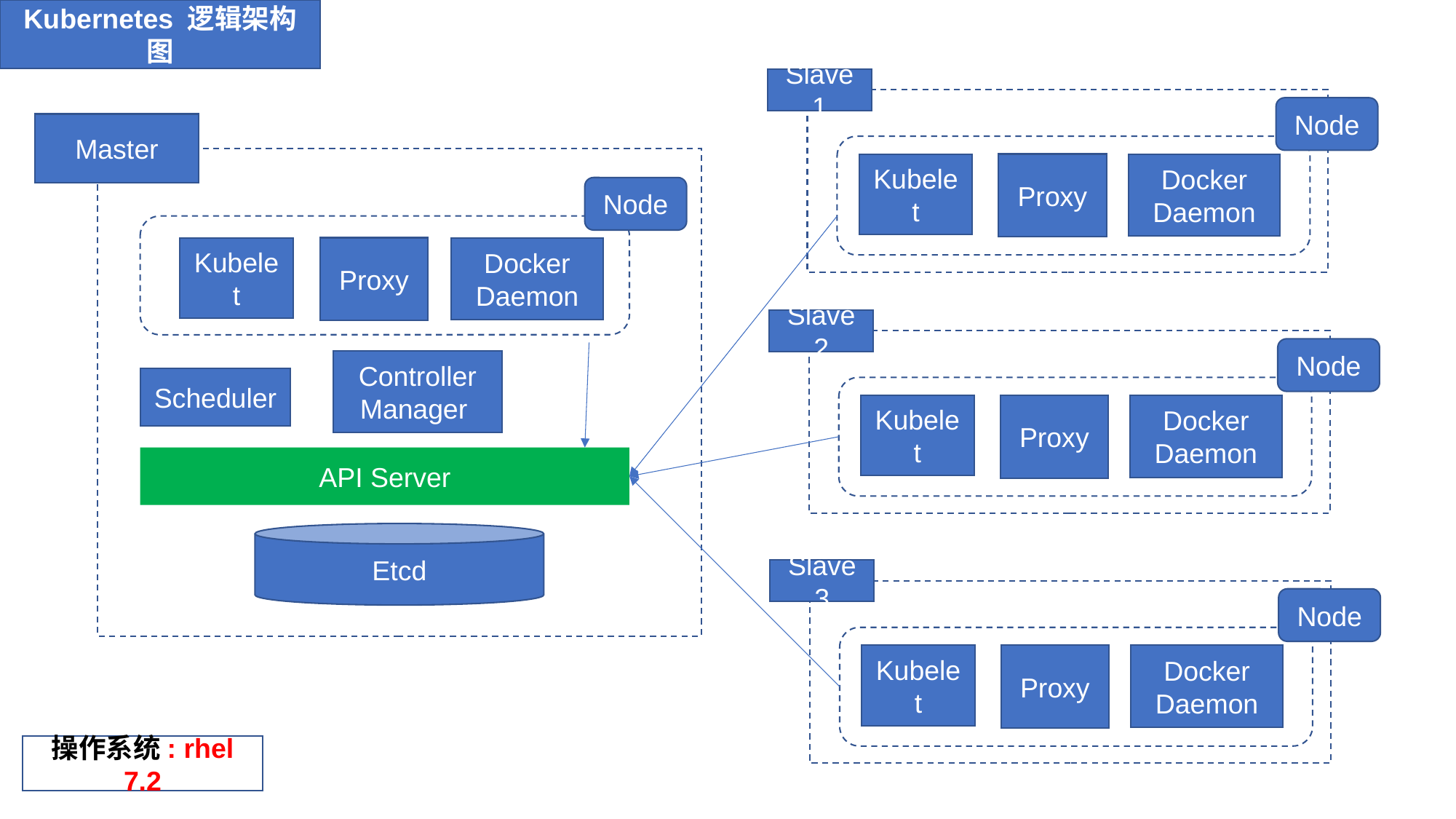

Kubernetes 逻辑架构图
Slave1

Node

Kubelet
Proxy
Docker Daemon
Master

Node

Kubelet
Proxy
Docker Daemon
Slave2

Node

Kubelet
Proxy
Docker Daemon
Controller Manager
Scheduler
API Server
Etcd
Slave3

Node

Kubelet
Proxy
Docker Daemon
操作系统: rhel 7.2